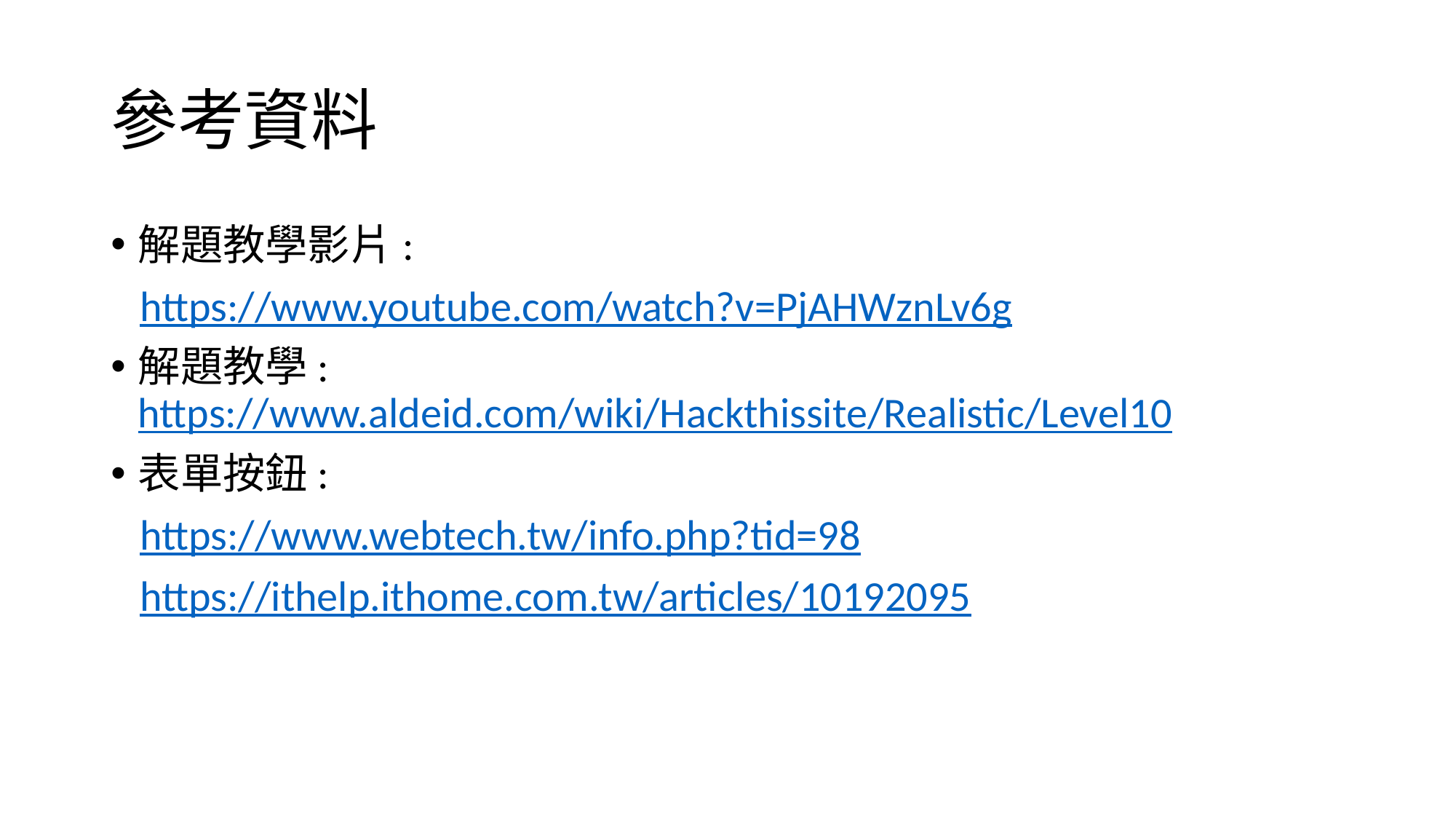

# 參考資料
解題教學影片:
   https://www.youtube.com/watch?v=PjAHWznLv6g
解題教學: https://www.aldeid.com/wiki/Hackthissite/Realistic/Level10
表單按鈕:
   https://www.webtech.tw/info.php?tid=98
   https://ithelp.ithome.com.tw/articles/10192095